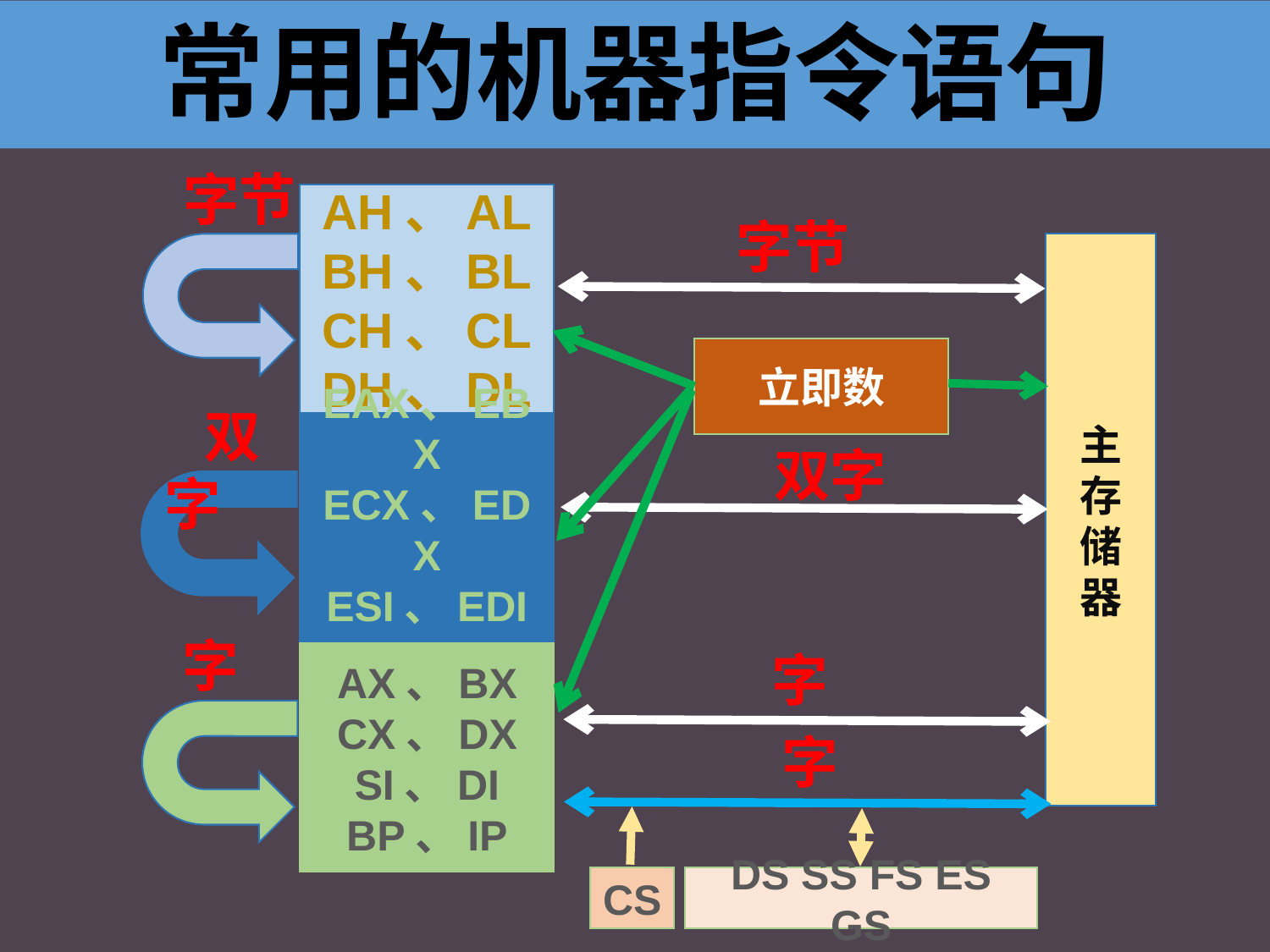

常用的机器指令语句
字节
AH、AL
BH、BL
CH、CL
DH、DL
字节

主
存
储
器
立即数
  双字
EAX、EBX
ECX、EDX
ESI、EDI
EBP、EIP
  双字

字
字
AX、BX
CX、DX
SI、DI
BP、IP

  字
CS
DS SS FS ES GS